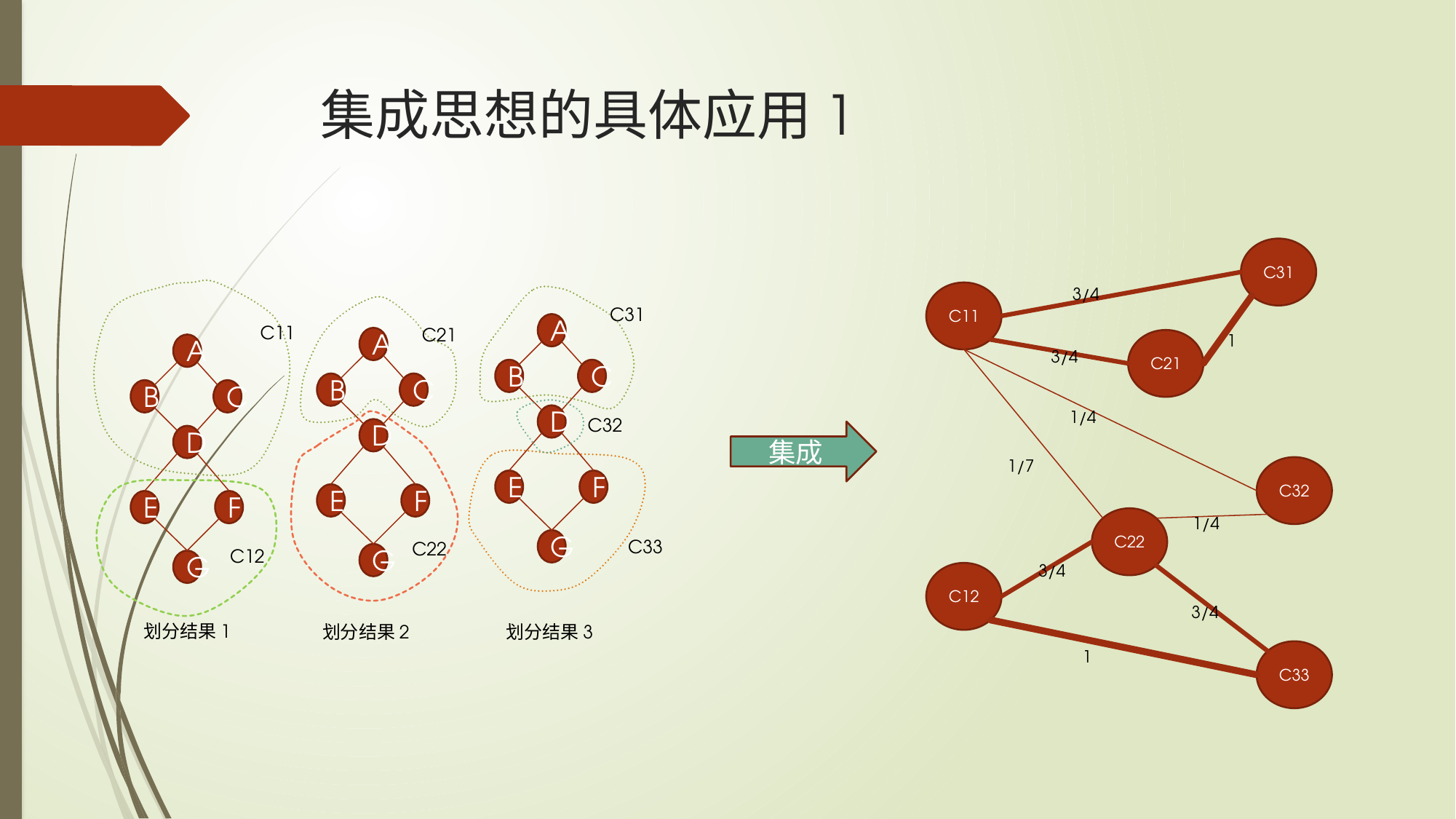

# 集成思想的具体应用1
C31
3/4
C11
1
C21
3/4
1/4
C32
1/4
C22
3/4
C12
3/4
1
C33

C11
A
B
C
D
E
F
G
C12

C31
A
B
C
D
E
F
G

C32

C33

C21
A
B
C
D
E
F
G
C22
划分结果1
划分结果3
划分结果2

集成
1/7